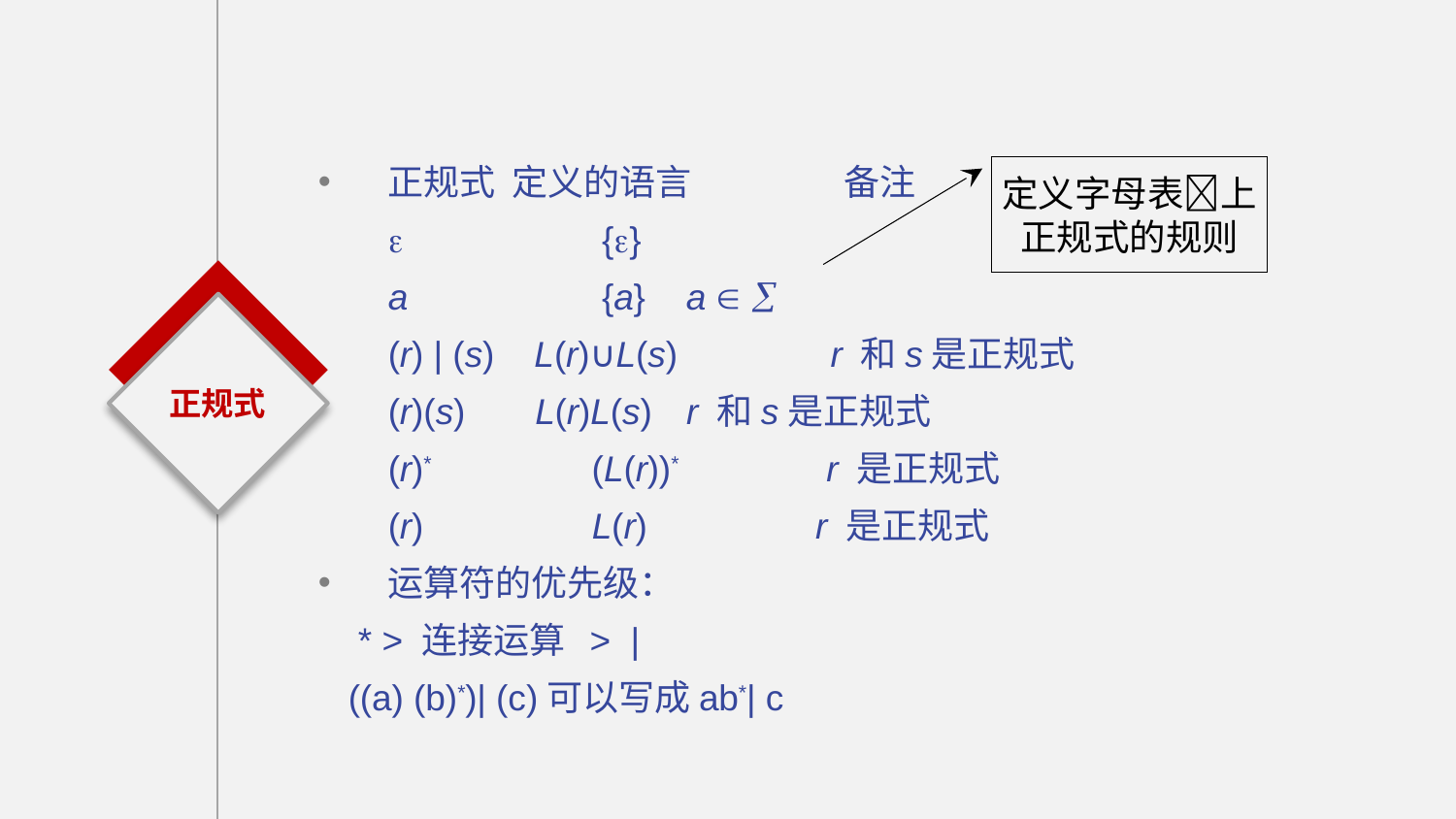

正规式  定义的语言	   备注
	ε	       {ε}
	a	       {a}		 a ∈ ∑
	(r) | (s)    L(r)∪L(s) 	 r 和s是正规式
	(r)(s)       L(r)L(s)	 r 和s是正规式
	(r)*	      (L(r))*	 r 是正规式
	(r)	      L(r) 	              r 是正规式
运算符的优先级：
    * > 连接运算  >  |
   ((a) (b)*)| (c)可以写成ab*| c
定义字母表∑上正规式的规则

正规式